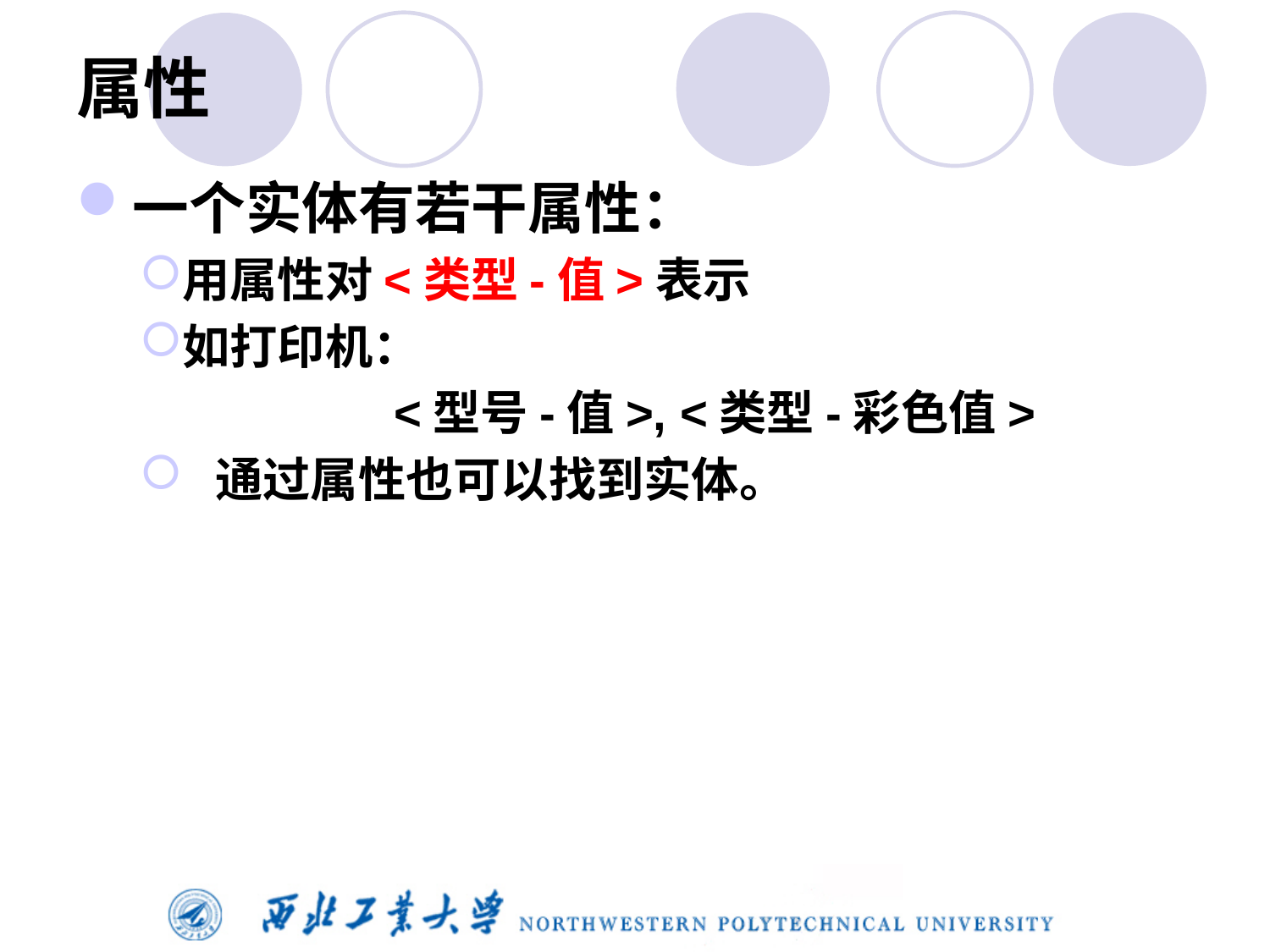

# 属性
一个实体有若干属性：
用属性对<类型-值>表示
如打印机：
		<型号-值>, <类型-彩色值>
  通过属性也可以找到实体。